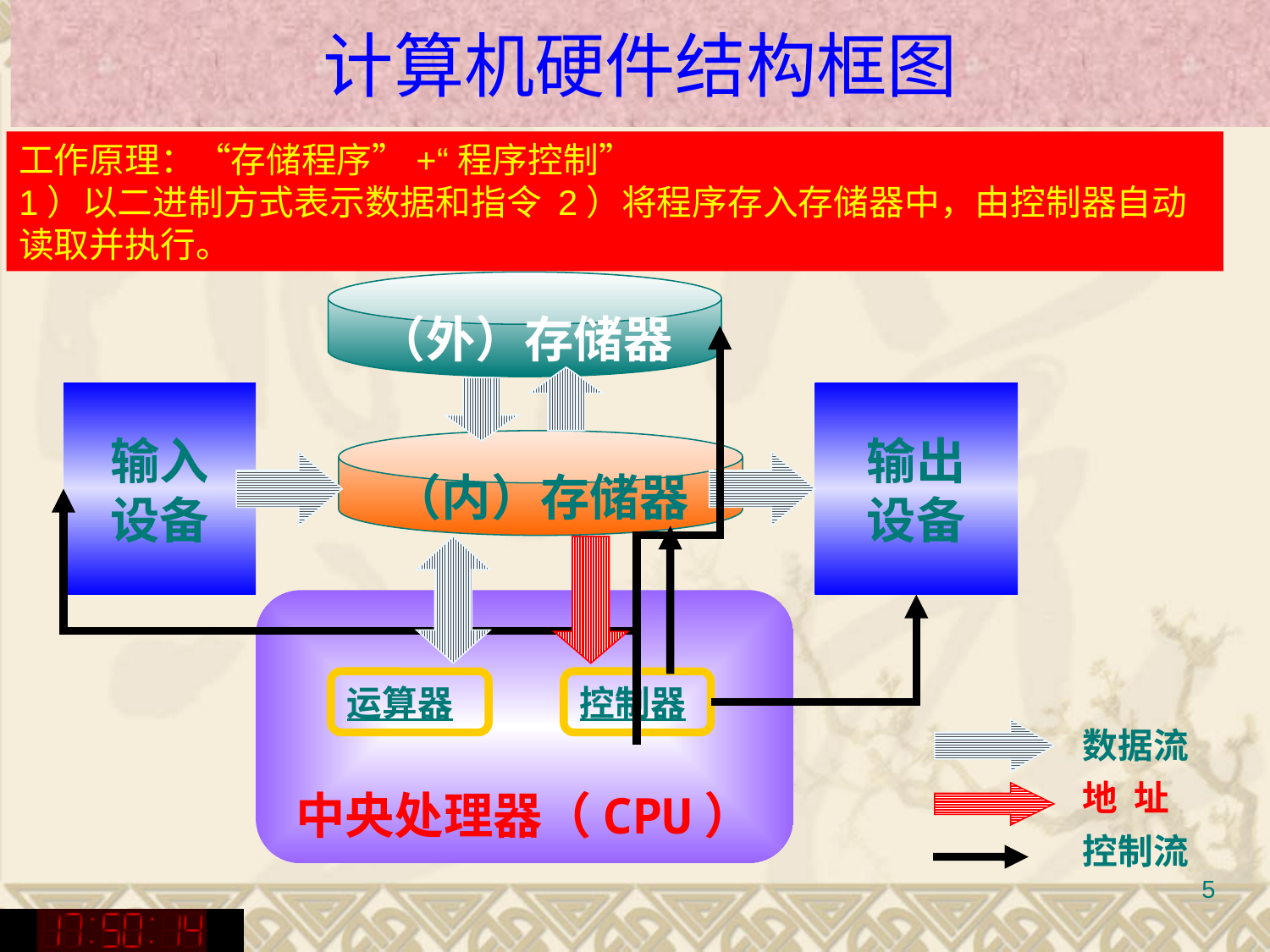

# 计算机硬件结构框图
工作原理：“存储程序”+“程序控制”
1）以二进制方式表示数据和指令 2）将程序存入存储器中，由控制器自动读取并执行。
（外）存储器

输入
设备
输出
设备
（内）存储器

中央处理器（CPU）
运算器
控制器

数据流
地  址
控制流

5